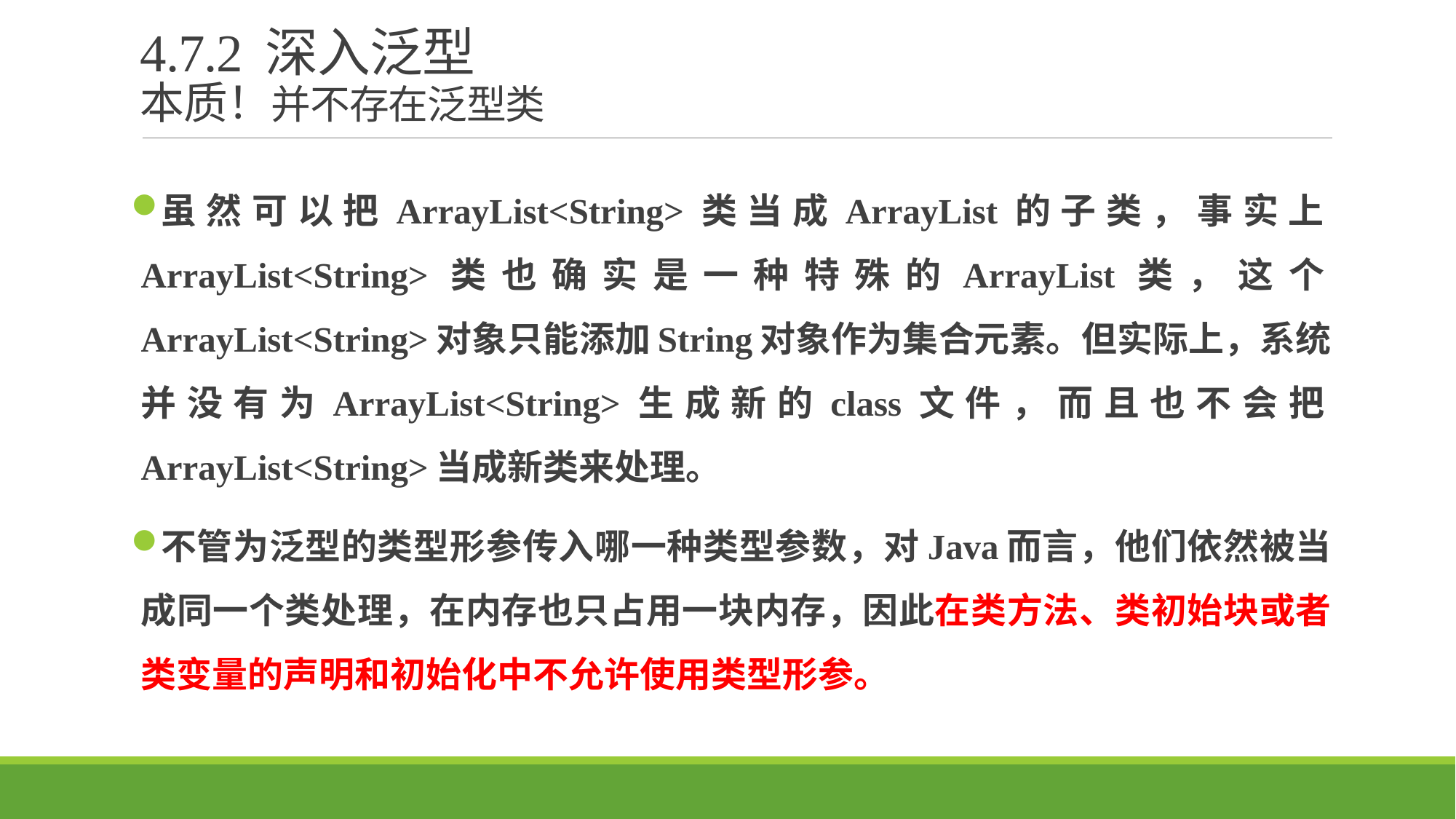

# 4.7.2 深入泛型 本质！并不存在泛型类
虽然可以把ArrayList<String>类当成ArrayList的子类，事实上ArrayList<String>类也确实是一种特殊的ArrayList类，这个ArrayList<String>对象只能添加String对象作为集合元素。但实际上，系统并没有为ArrayList<String>生成新的class文件，而且也不会把ArrayList<String>当成新类来处理。
不管为泛型的类型形参传入哪一种类型参数，对Java而言，他们依然被当成同一个类处理，在内存也只占用一块内存，因此在类方法、类初始块或者类变量的声明和初始化中不允许使用类型形参。